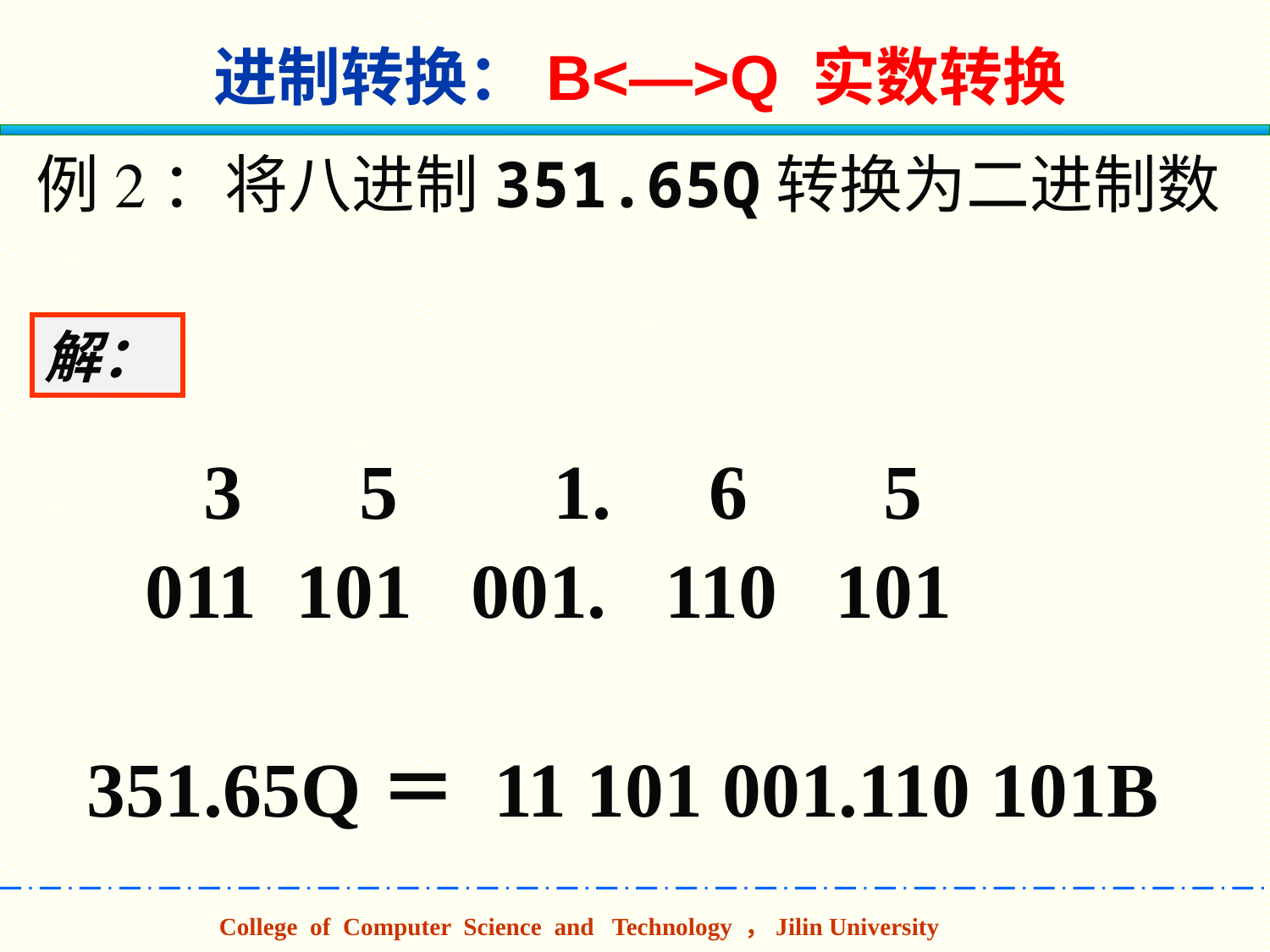

进制转换：B<—>Q 实数转换
例2：将八进制351.65Q转换为二进制数
解：
       3      5        1.     6       5
    011  101   001.   110   101

 351.65Q＝ 11 101 001.110 101B